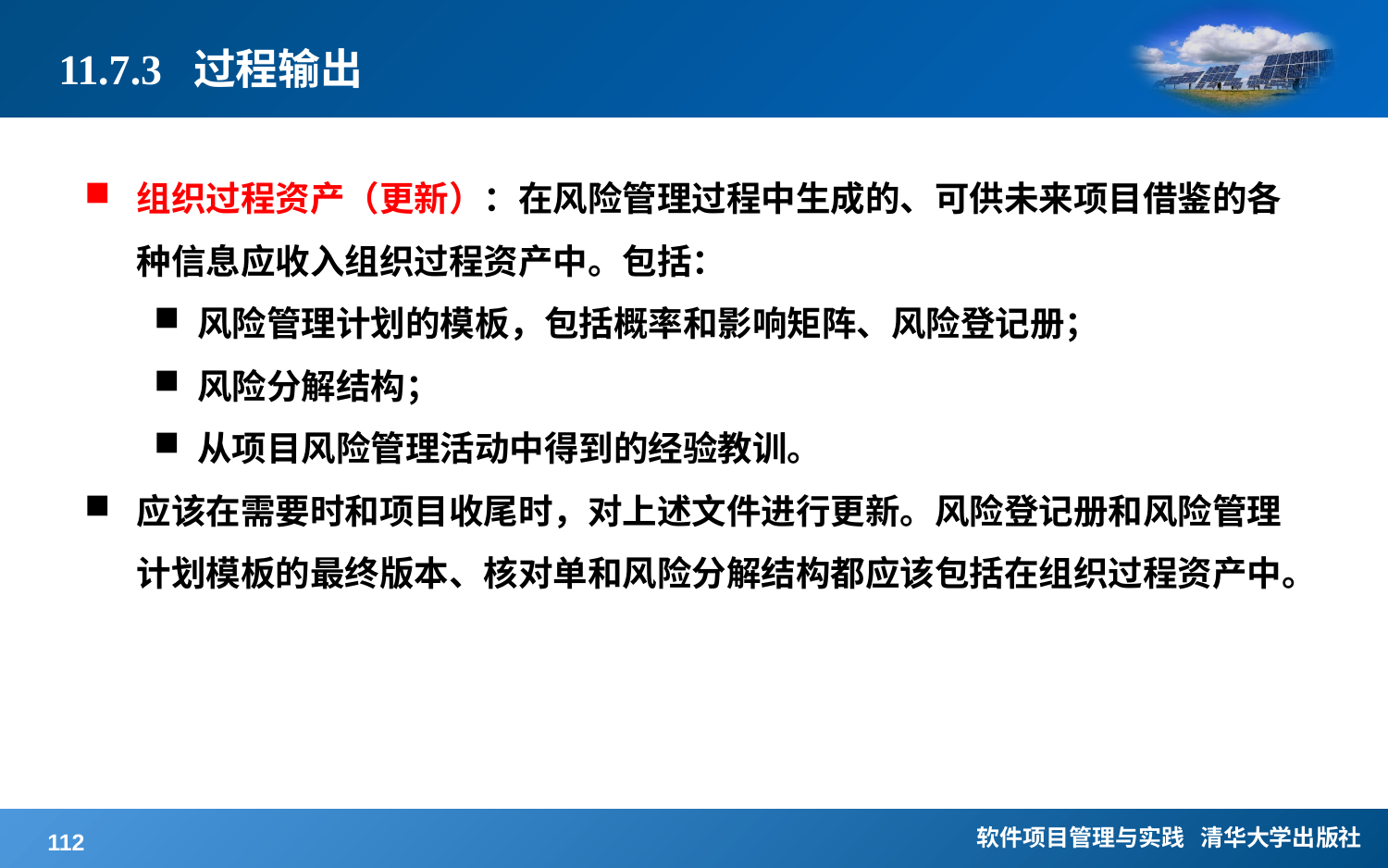

# 11.7.3  过程输出
组织过程资产（更新）：在风险管理过程中生成的、可供未来项目借鉴的各种信息应收入组织过程资产中。包括：
风险管理计划的模板，包括概率和影响矩阵、风险登记册；
风险分解结构；
从项目风险管理活动中得到的经验教训。
应该在需要时和项目收尾时，对上述文件进行更新。风险登记册和风险管理计划模板的最终版本、核对单和风险分解结构都应该包括在组织过程资产中。